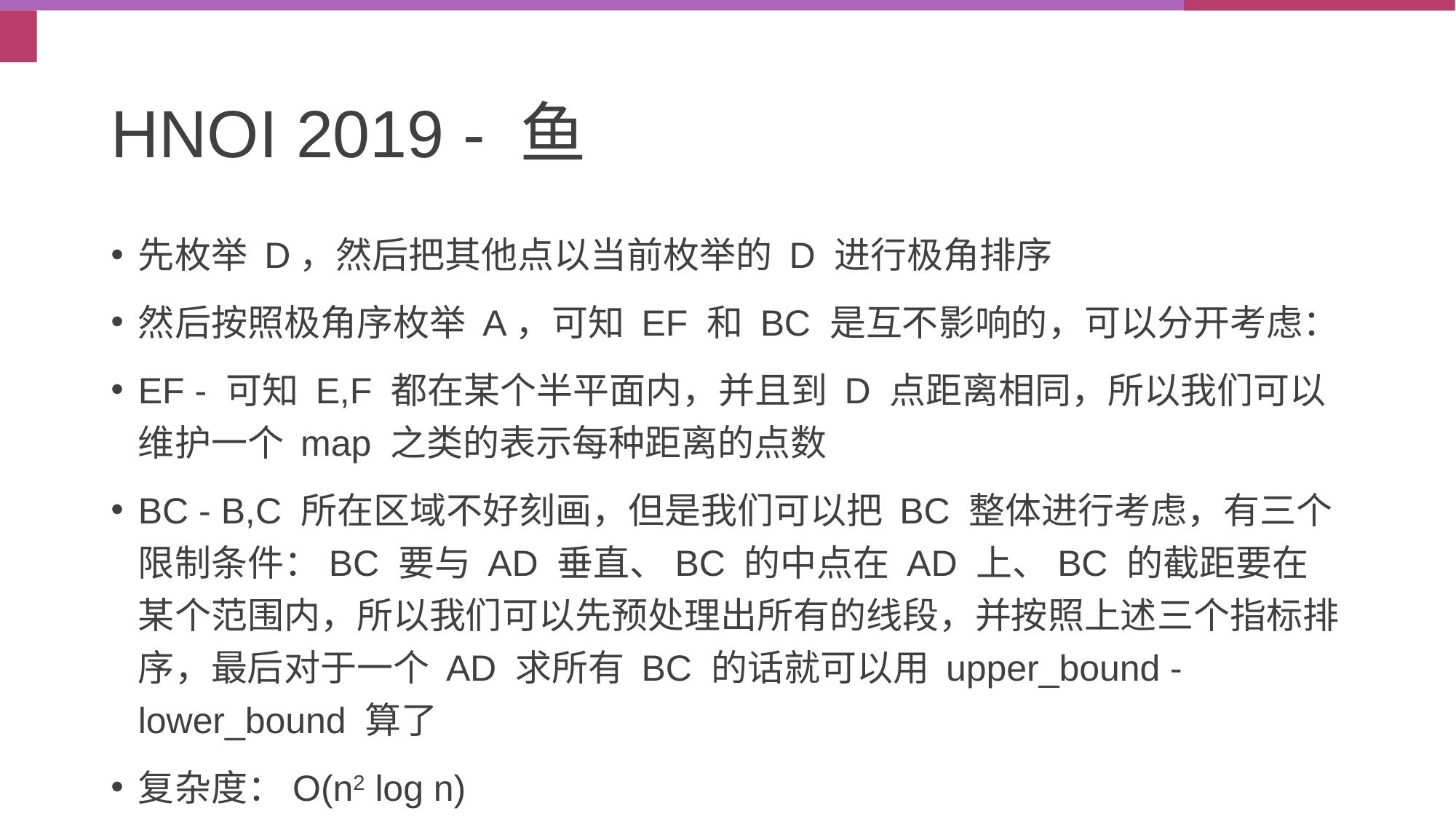

# HNOI 2019 - 鱼
先枚举 D，然后把其他点以当前枚举的 D 进行极角排序
然后按照极角序枚举 A，可知 EF 和 BC 是互不影响的，可以分开考虑：
EF - 可知 E,F 都在某个半平面内，并且到 D 点距离相同，所以我们可以维护一个 map 之类的表示每种距离的点数
BC - B,C 所在区域不好刻画，但是我们可以把 BC 整体进行考虑，有三个限制条件：BC 要与 AD 垂直、BC 的中点在 AD 上、BC 的截距要在某个范围内，所以我们可以先预处理出所有的线段，并按照上述三个指标排序，最后对于一个 AD 求所有 BC 的话就可以用 upper_bound - lower_bound 算了
复杂度：O(n2 log n)